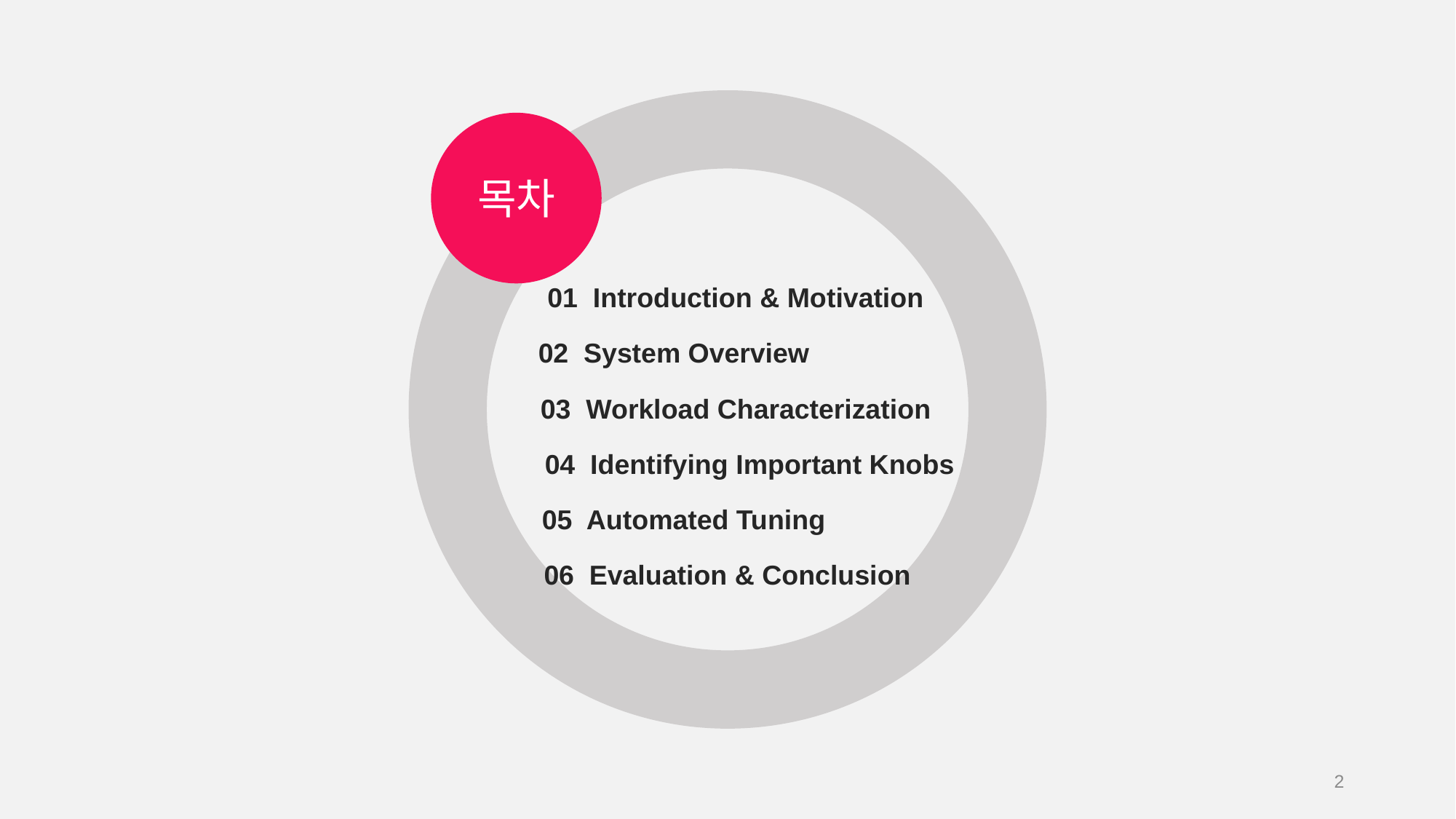

목차
01  Introduction & Motivation
02  System Overview
03  Workload Characterization
04  Identifying Important Knobs
05  Automated Tuning
06  Evaluation & Conclusion
2